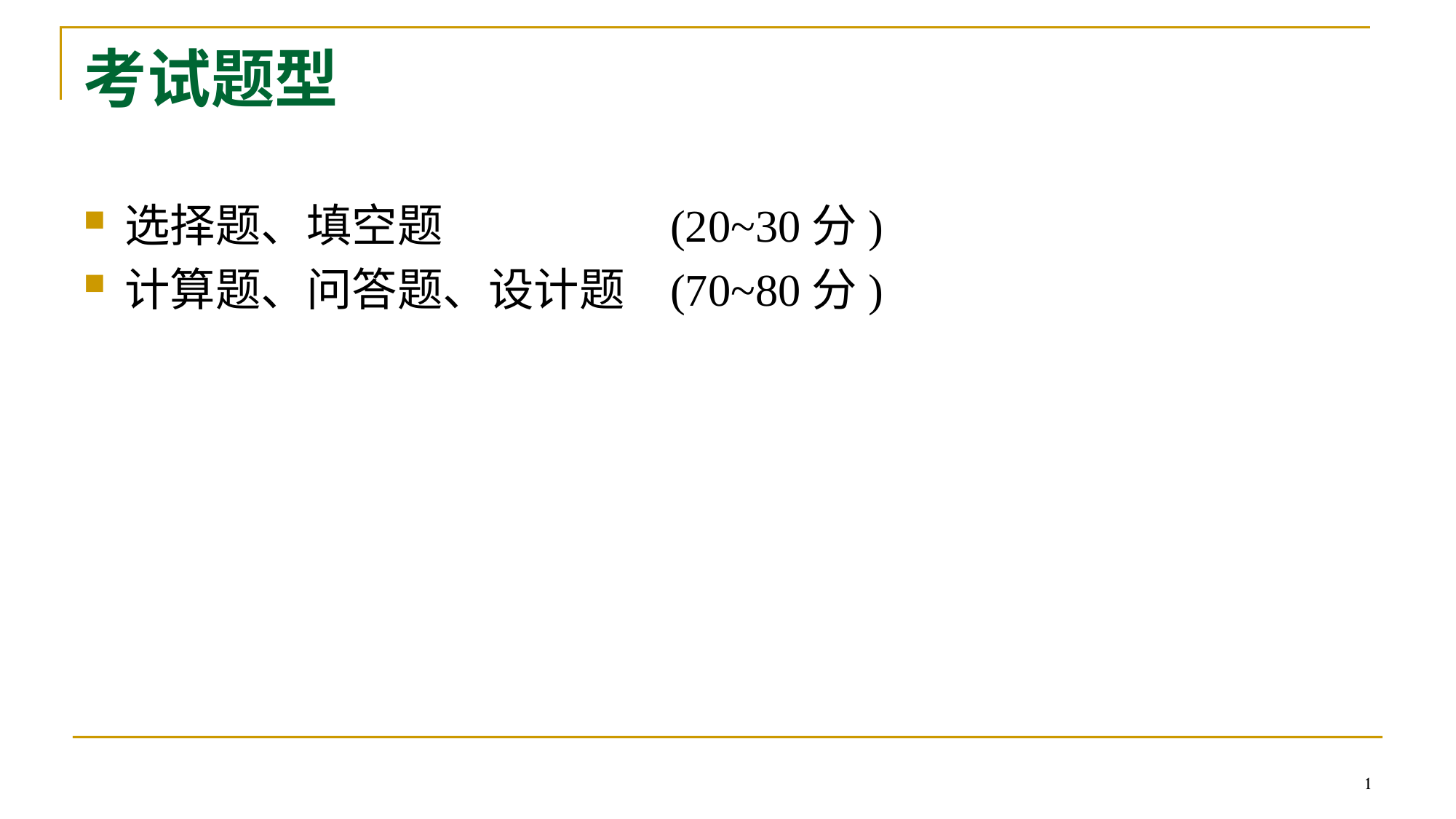

# 考试题型
选择题、填空题			(20~30分)
计算题、问答题、设计题 	(70~80分)
1